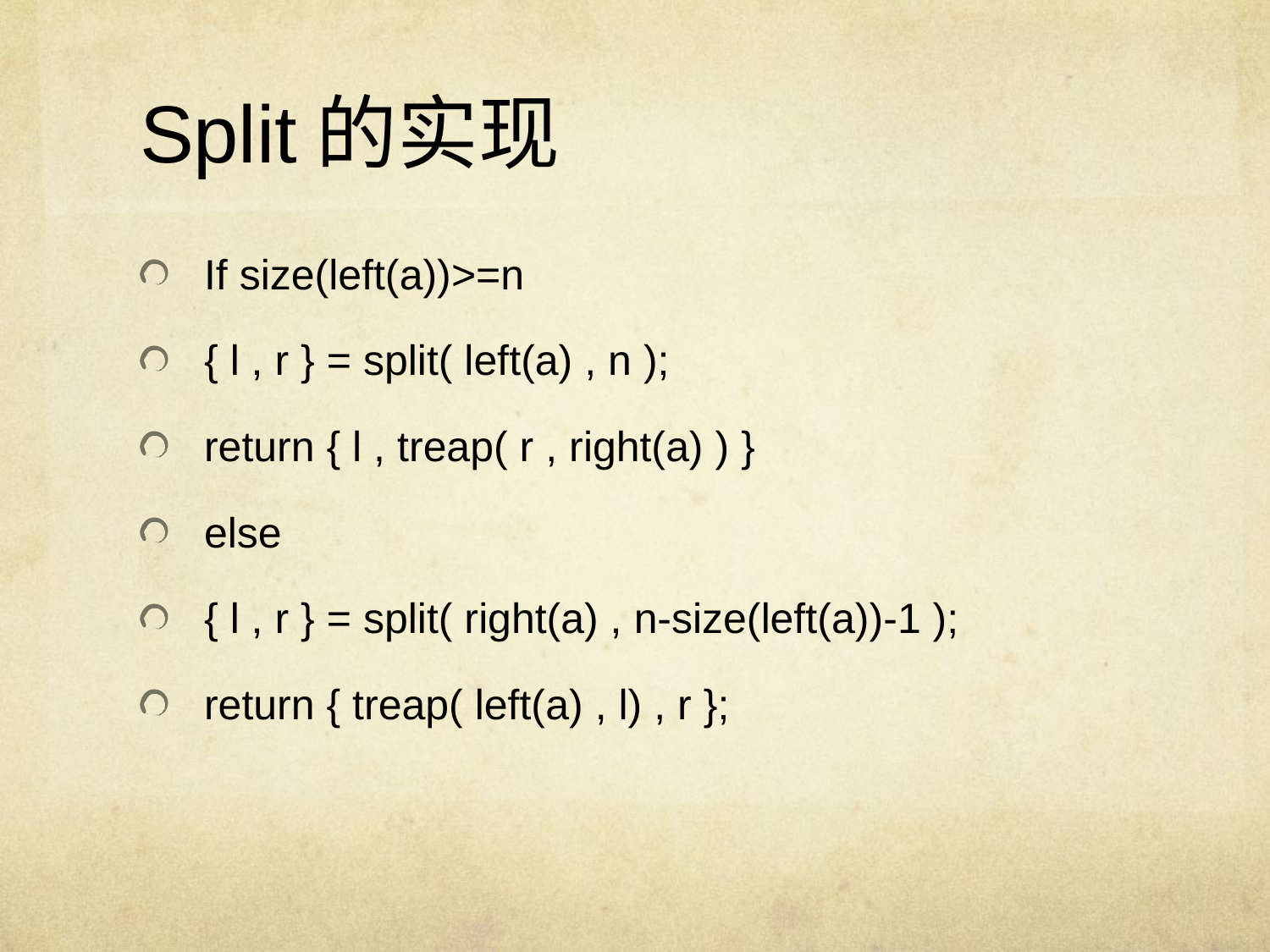

# Split的实现
If size(left(a))>=n
{ l , r } = split( left(a) , n );
return { l , treap( r , right(a) ) }
else
{ l , r } = split( right(a) , n-size(left(a))-1 );
return { treap( left(a) , l) , r };